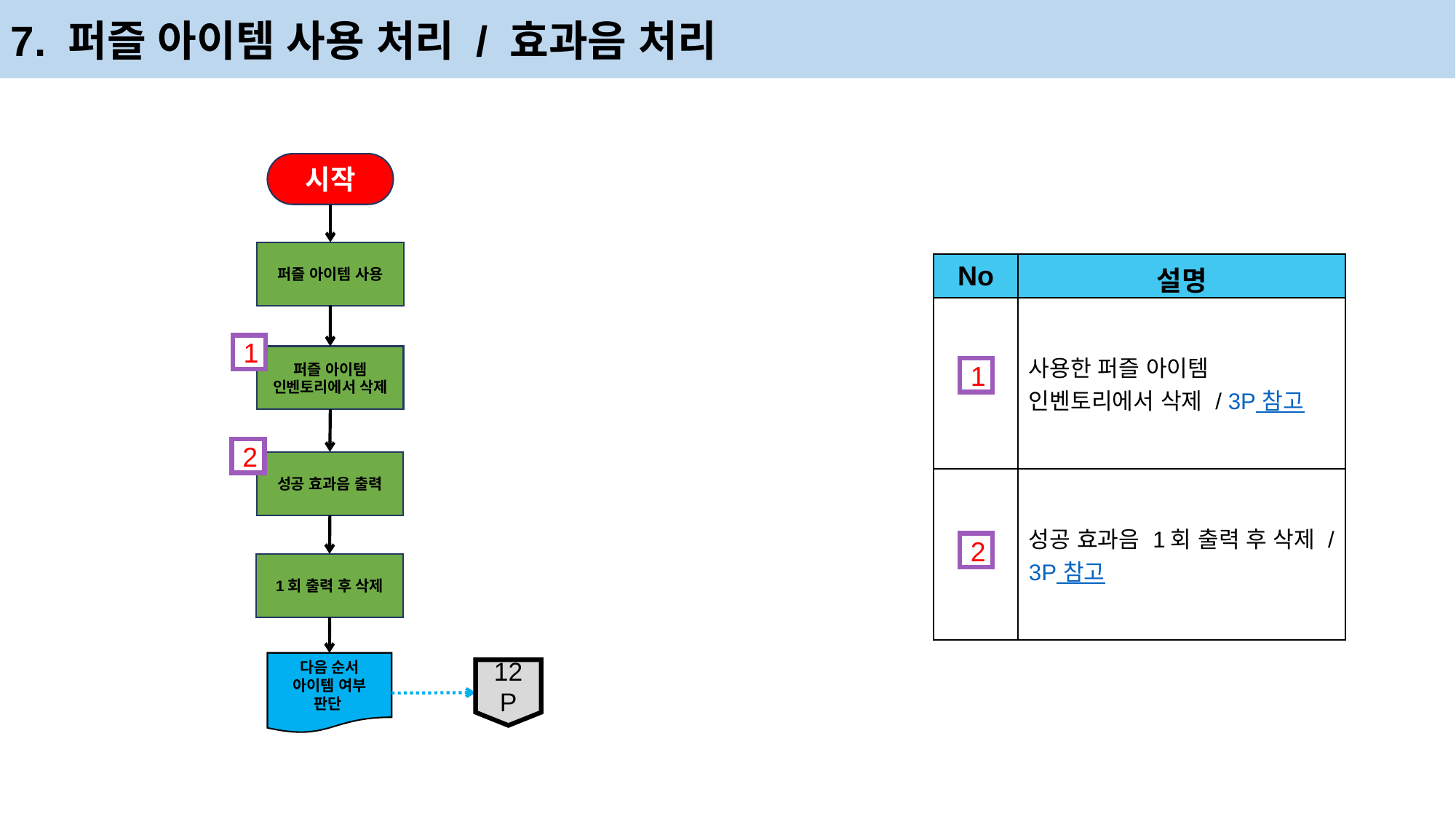

7. 퍼즐 아이템 사용 처리 / 효과음 처리
시작
퍼즐 아이템 사용
| No | 설명 |
| --- | --- |
|  | 사용한 퍼즐 아이템 인벤토리에서 삭제 / 3P 참고 |
|  | 성공 효과음 1회 출력 후 삭제 / 3P 참고 |
1
퍼즐 아이템 인벤토리에서 삭제
1
2
성공 효과음 출력
2
1회 출력 후 삭제
다음 순서 아이템 여부 판단
12P